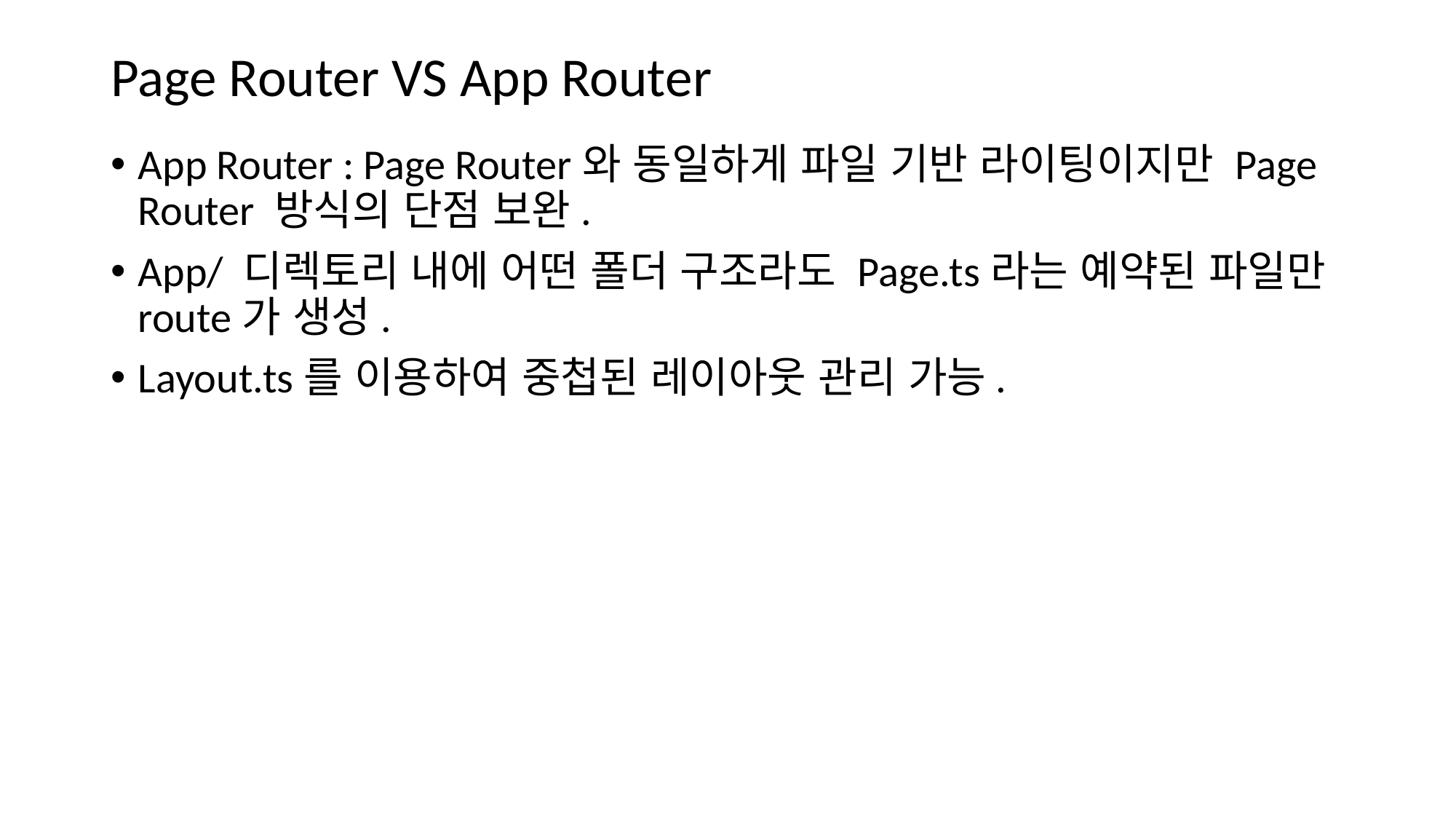

# Page Router VS App Router
App Router : Page Router와 동일하게 파일 기반 라이팅이지만 Page Router 방식의 단점 보완.
App/ 디렉토리 내에 어떤 폴더 구조라도 Page.ts라는 예약된 파일만 route가 생성.
Layout.ts를 이용하여 중첩된 레이아웃 관리 가능.